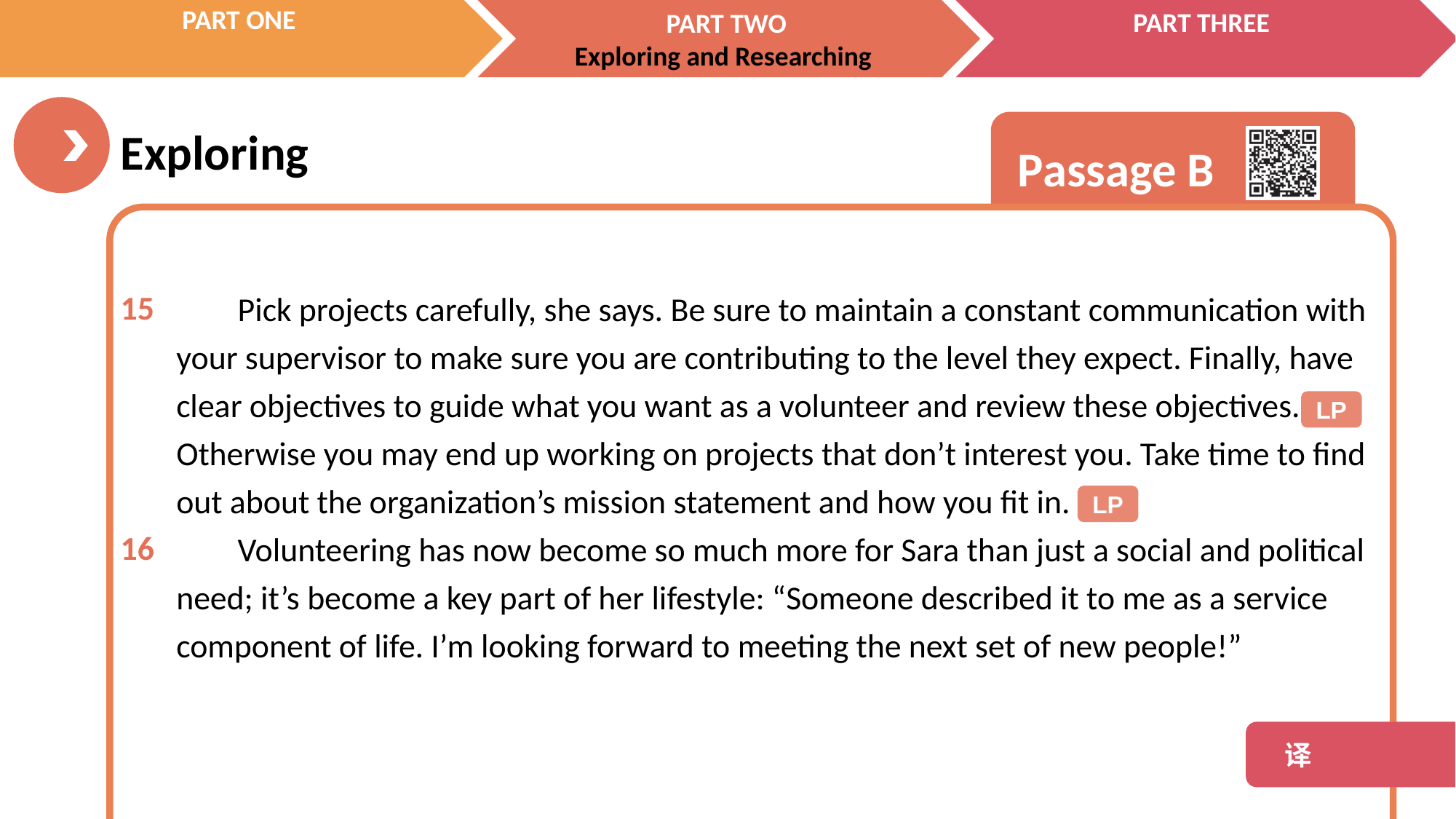

15

16

    Pick projects carefully, she says. Be sure to maintain a constant communication with your supervisor to make sure you are contributing to the level they expect. Finally, have clear objectives to guide what you want as a volunteer and review these objectives. Otherwise you may end up working on projects that don’t interest you. Take time to find out about the organization’s mission statement and how you fit in.
    Volunteering has now become so much more for Sara than just a social and political need; it’s become a key part of her lifestyle: “Someone described it to me as a service component of life. I’m looking forward to meeting the next set of new people!”
LP
LP
   译